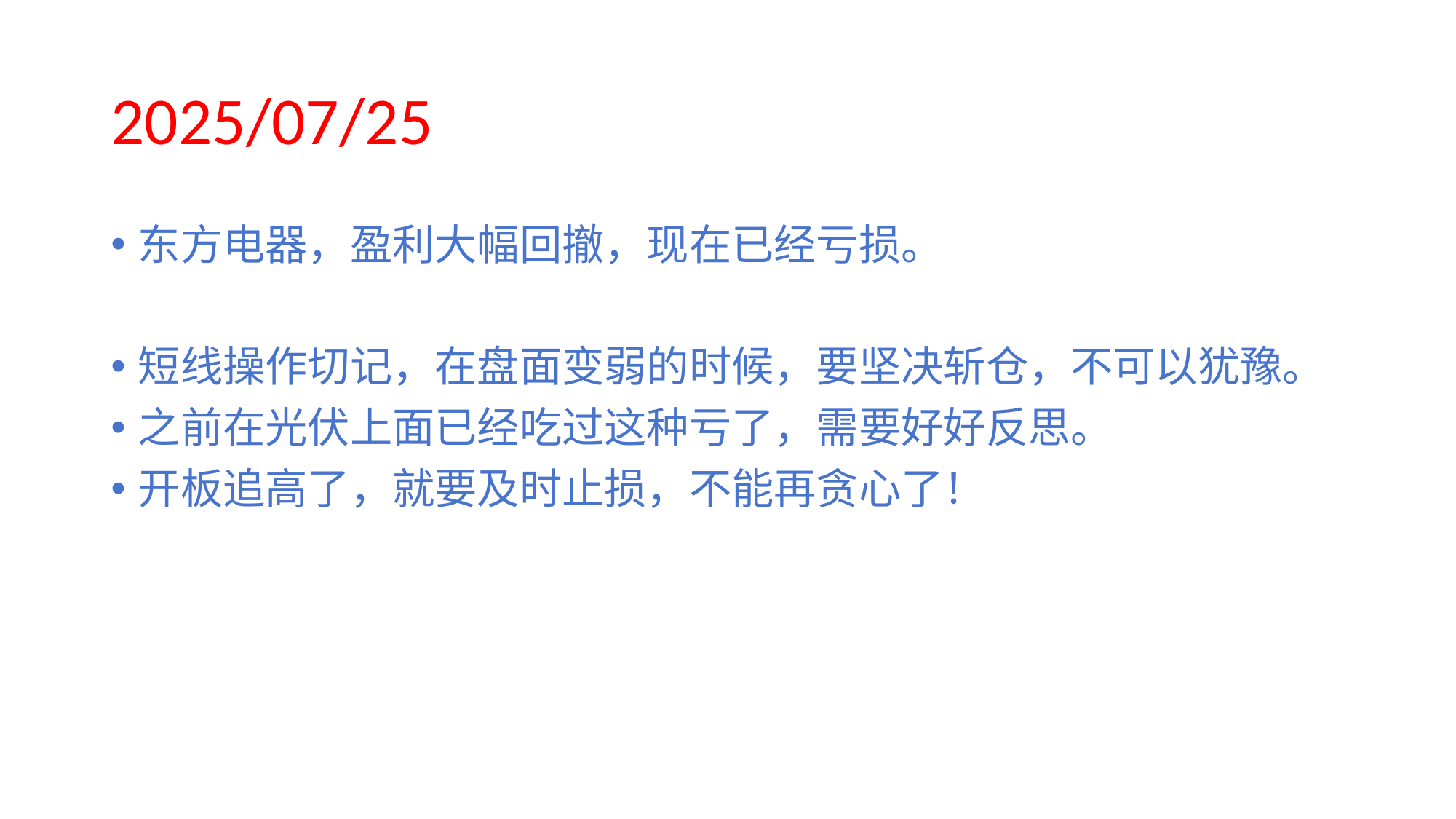

# 2025/07/25
东方电器，盈利大幅回撤，现在已经亏损。

短线操作切记，在盘面变弱的时候，要坚决斩仓，不可以犹豫。
之前在光伏上面已经吃过这种亏了，需要好好反思。
开板追高了，就要及时止损，不能再贪心了！